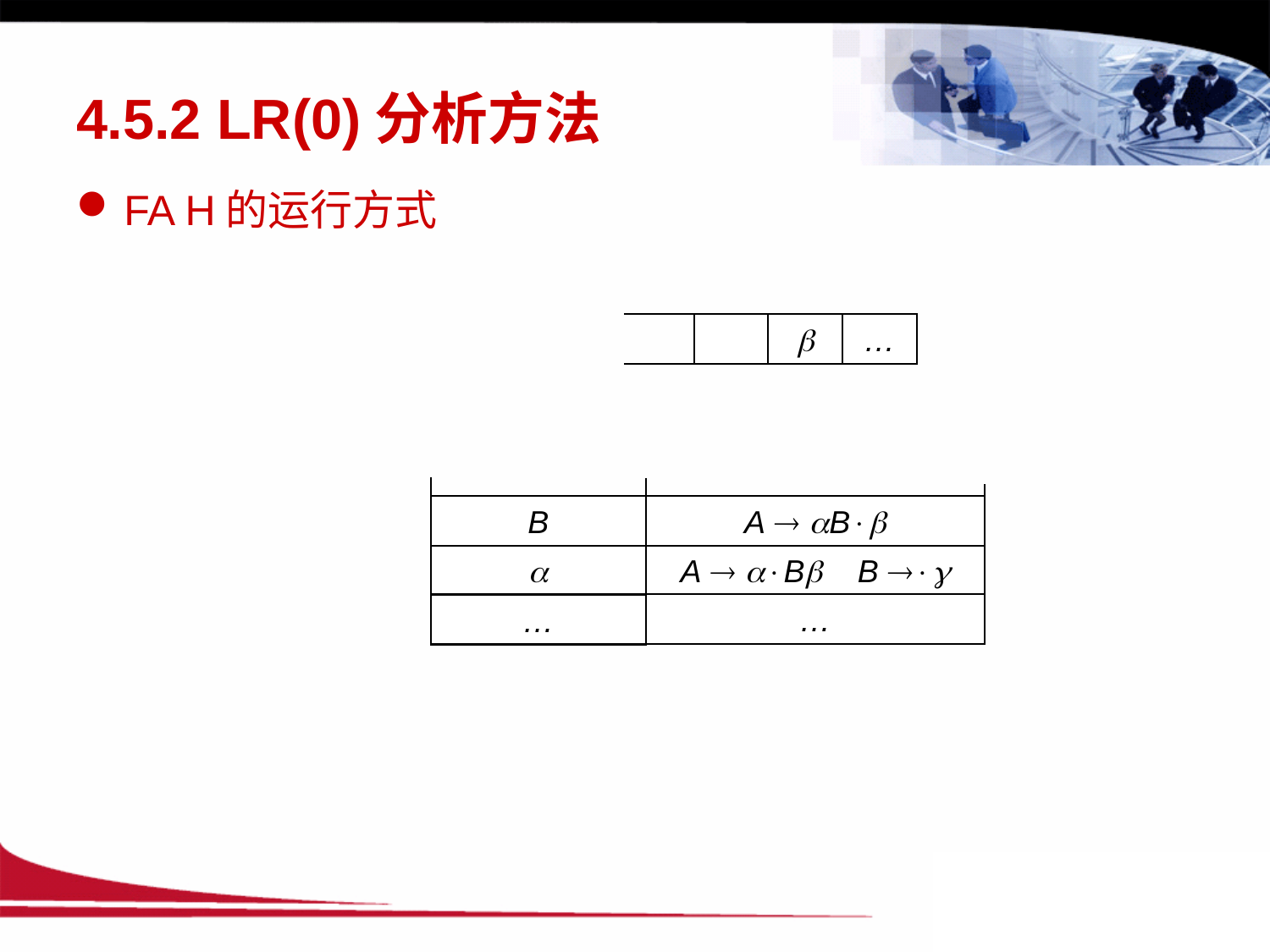

# 4.5.2 LR(0)分析方法
FA H的运行方式

β
…
B
A → αB⋅β
α
A → α⋅Bβ    B →⋅γ
…
…